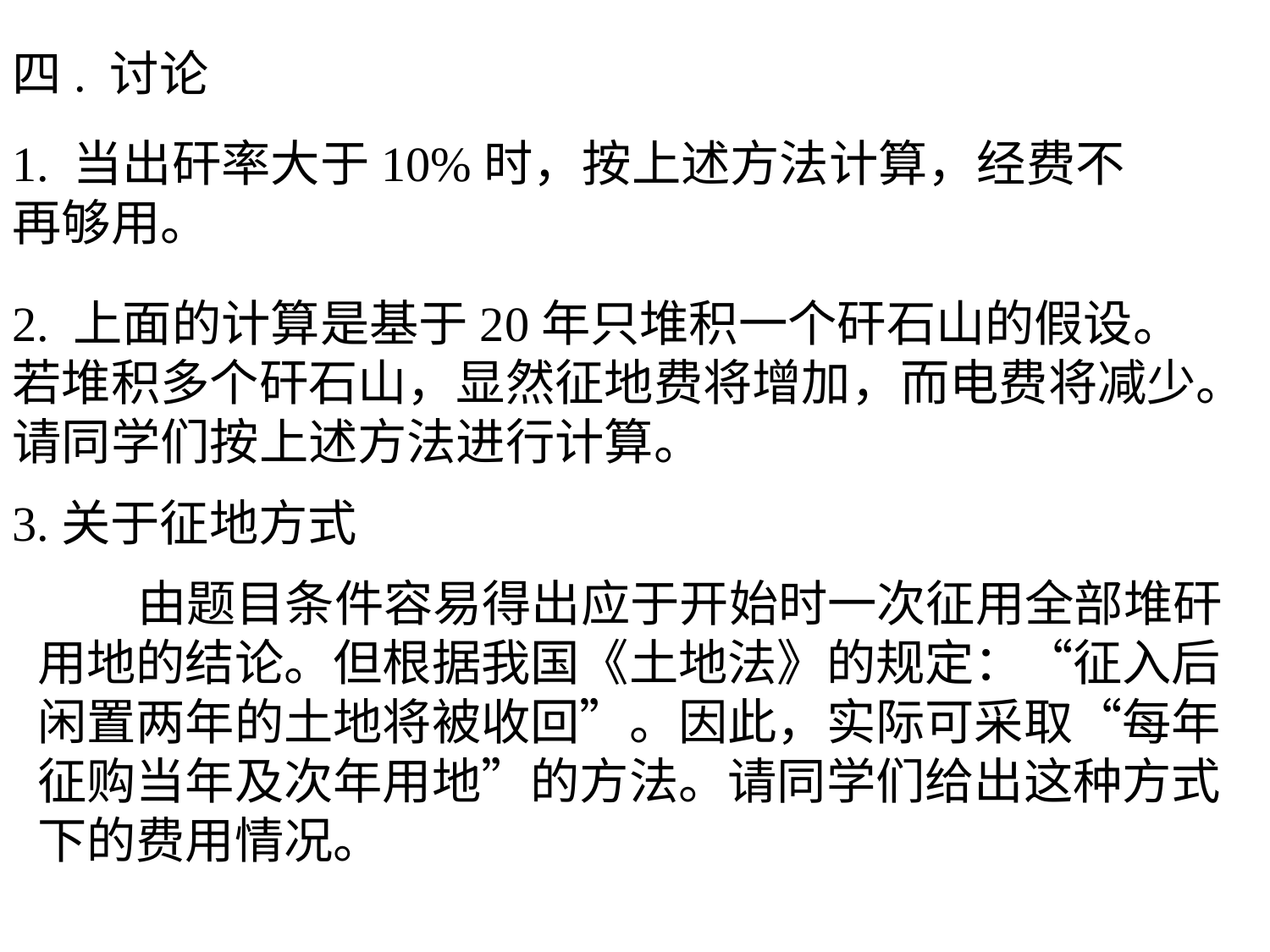

四. 讨论
1. 当出矸率大于10%时，按上述方法计算，经费不再够用。
2. 上面的计算是基于20年只堆积一个矸石山的假设。若堆积多个矸石山，显然征地费将增加，而电费将减少。请同学们按上述方法进行计算。
3.关于征地方式
        由题目条件容易得出应于开始时一次征用全部堆矸用地的结论。但根据我国《土地法》的规定：“征入后闲置两年的土地将被收回”。因此，实际可采取“每年征购当年及次年用地”的方法。请同学们给出这种方式下的费用情况。